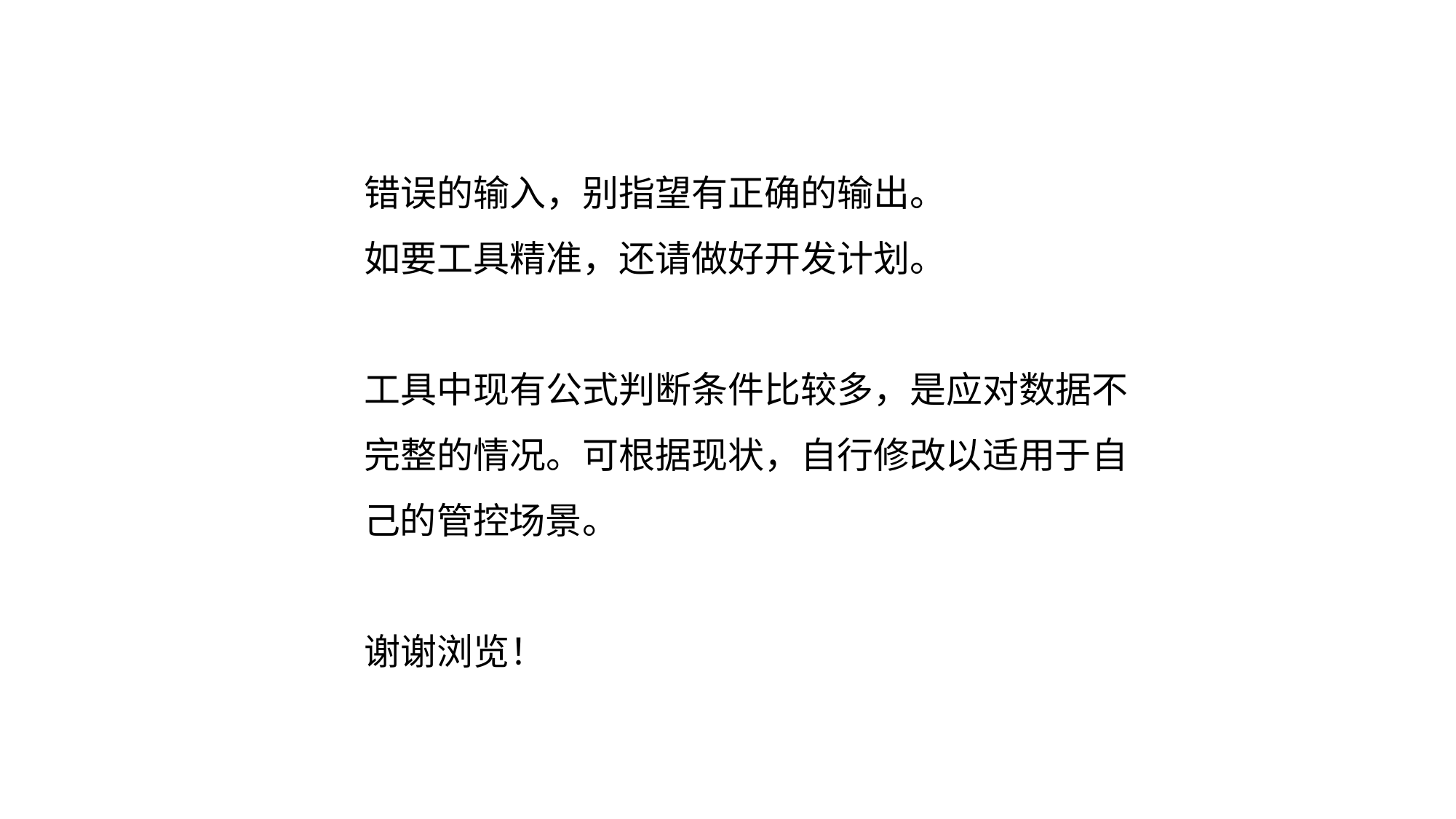

错误的输入，别指望有正确的输出。
如要工具精准，还请做好开发计划。

工具中现有公式判断条件比较多，是应对数据不完整的情况。可根据现状，自行修改以适用于自己的管控场景。

谢谢浏览！